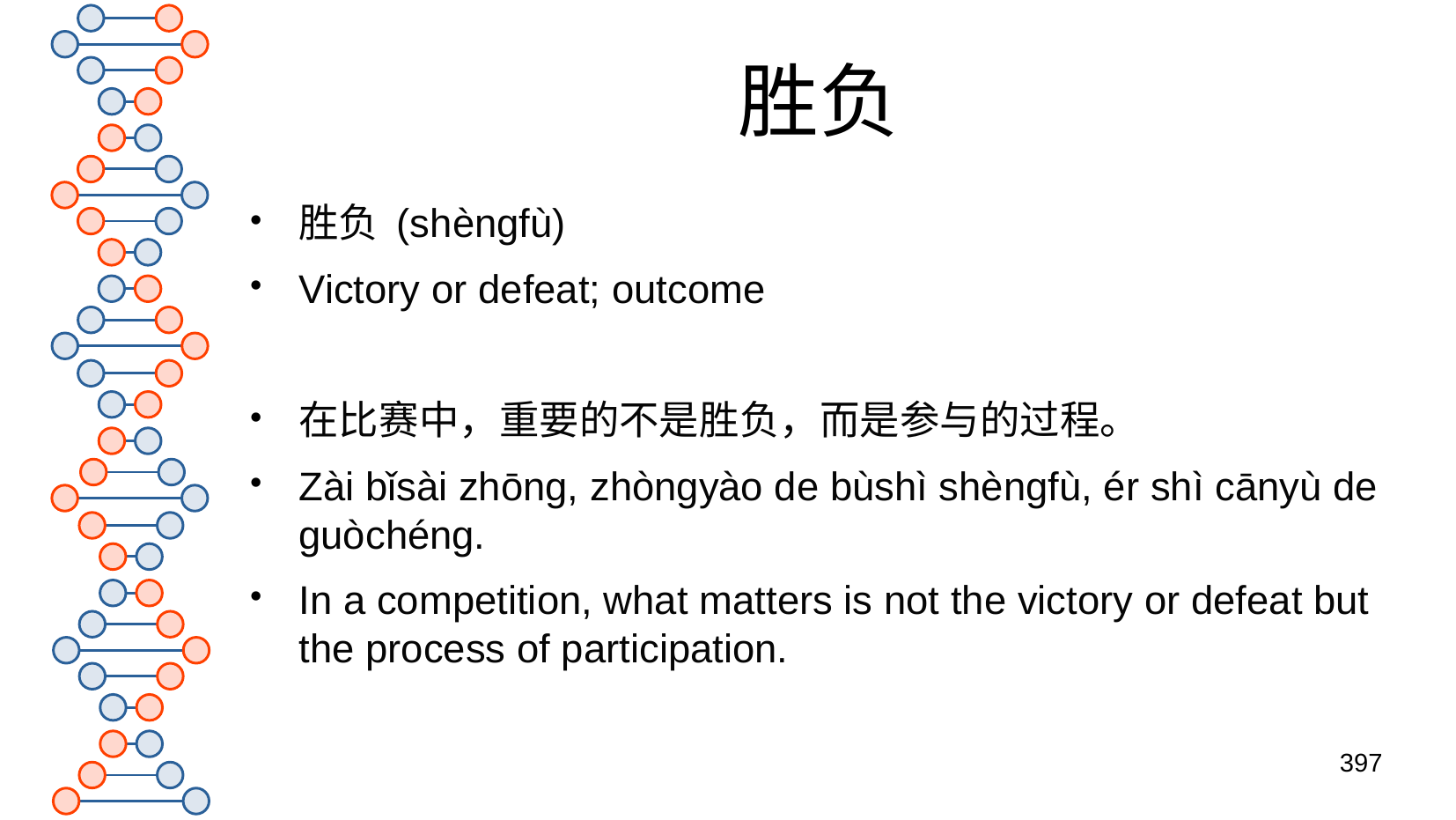

# 胜负
胜负 (shèngfù)
Victory or defeat; outcome

在比赛中，重要的不是胜负，而是参与的过程。
Zài bǐsài zhōng, zhòngyào de bùshì shèngfù, ér shì cānyù de guòchéng.
In a competition, what matters is not the victory or defeat but the process of participation.

397